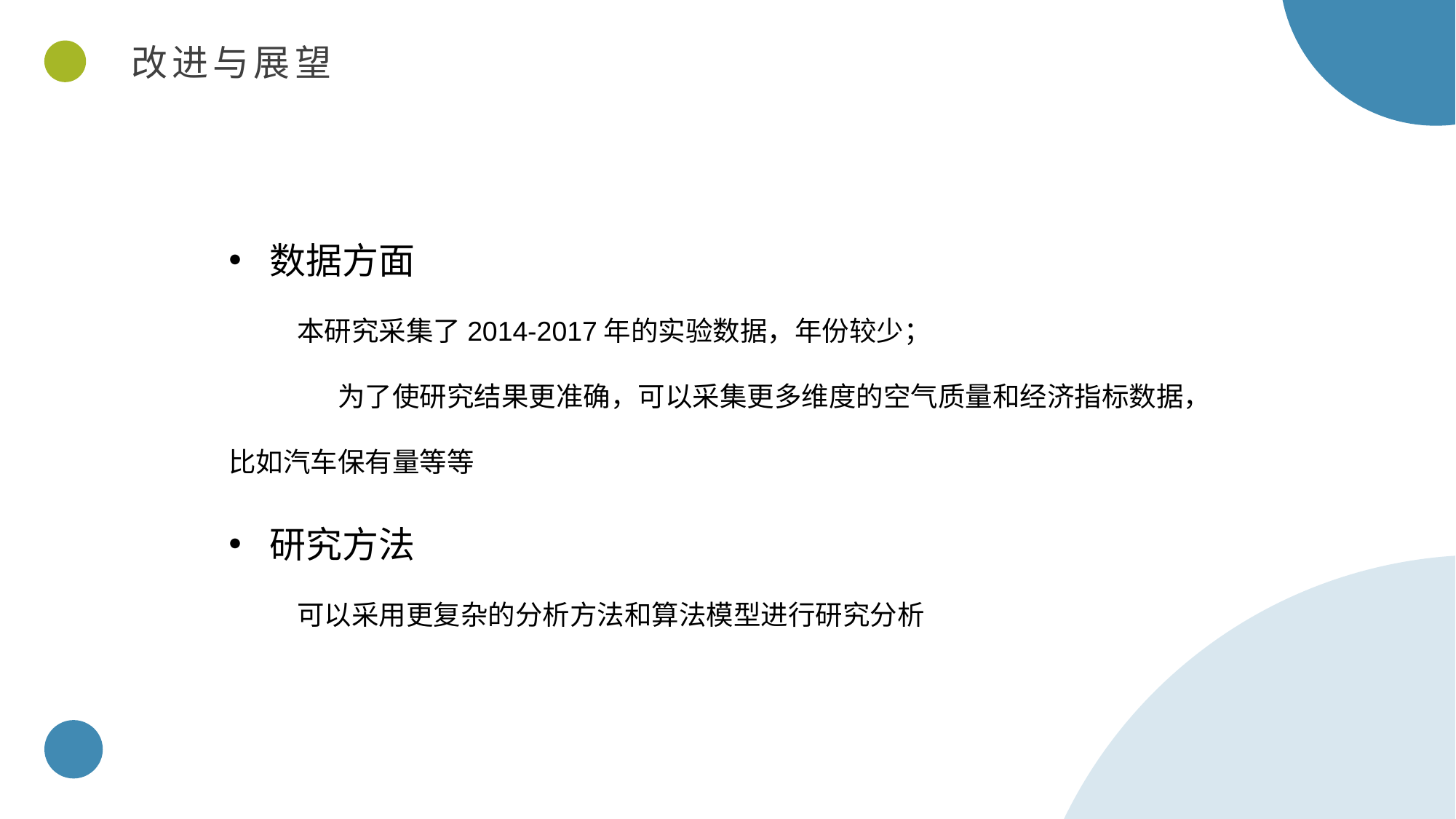

改进与展望

数据方面
          本研究采集了2014-2017年的实验数据，年份较少；
	为了使研究结果更准确，可以采集更多维度的空气质量和经济指标数据，比如汽车保有量等等
研究方法
          可以采用更复杂的分析方法和算法模型进行研究分析